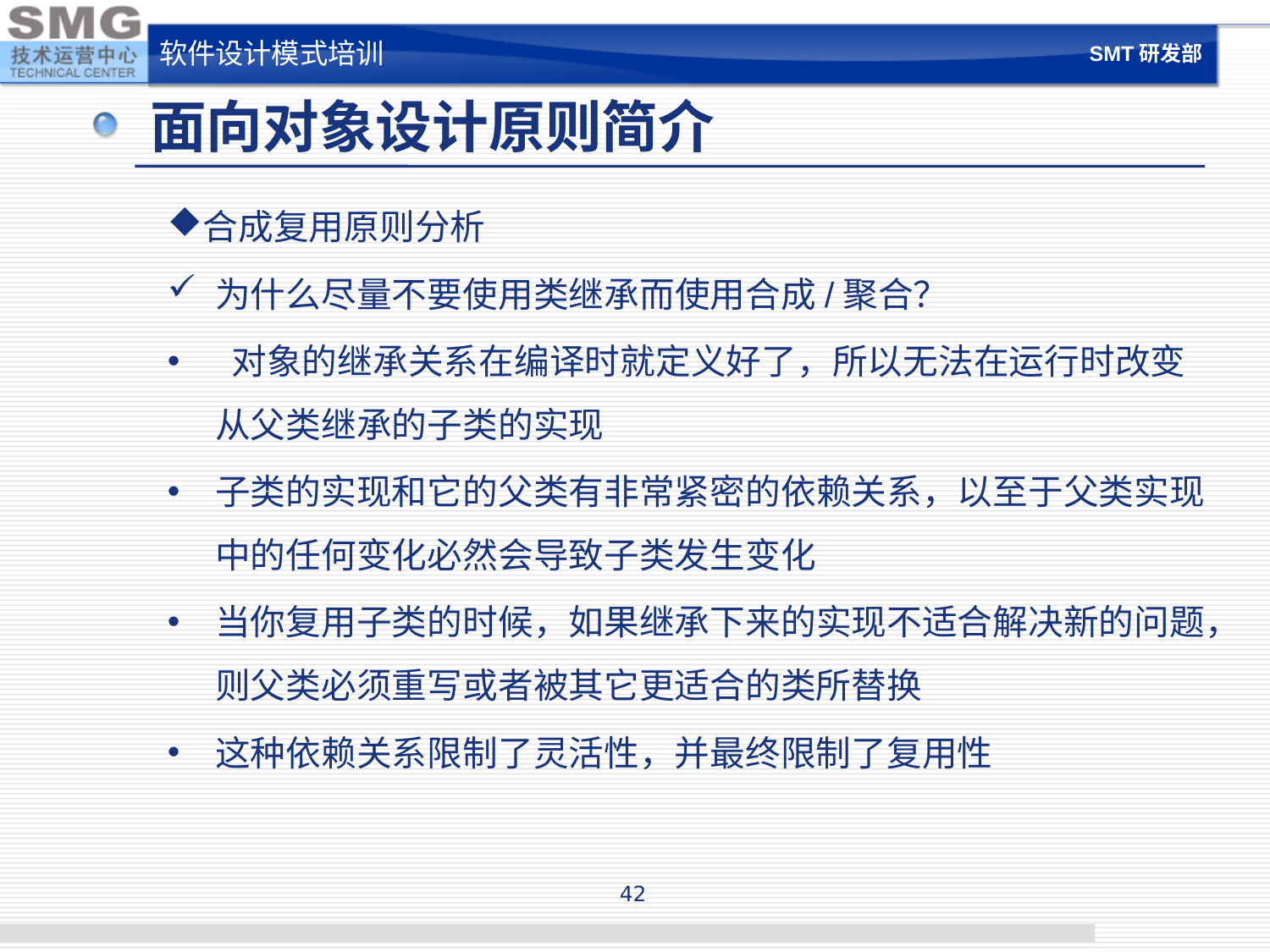

SMT研发部
软件设计模式培训
# 面向对象设计原则简介
合成复用原则分析
为什么尽量不要使用类继承而使用合成/聚合？
 对象的继承关系在编译时就定义好了，所以无法在运行时改变从父类继承的子类的实现
子类的实现和它的父类有非常紧密的依赖关系，以至于父类实现中的任何变化必然会导致子类发生变化
当你复用子类的时候，如果继承下来的实现不适合解决新的问题，则父类必须重写或者被其它更适合的类所替换
这种依赖关系限制了灵活性，并最终限制了复用性
42